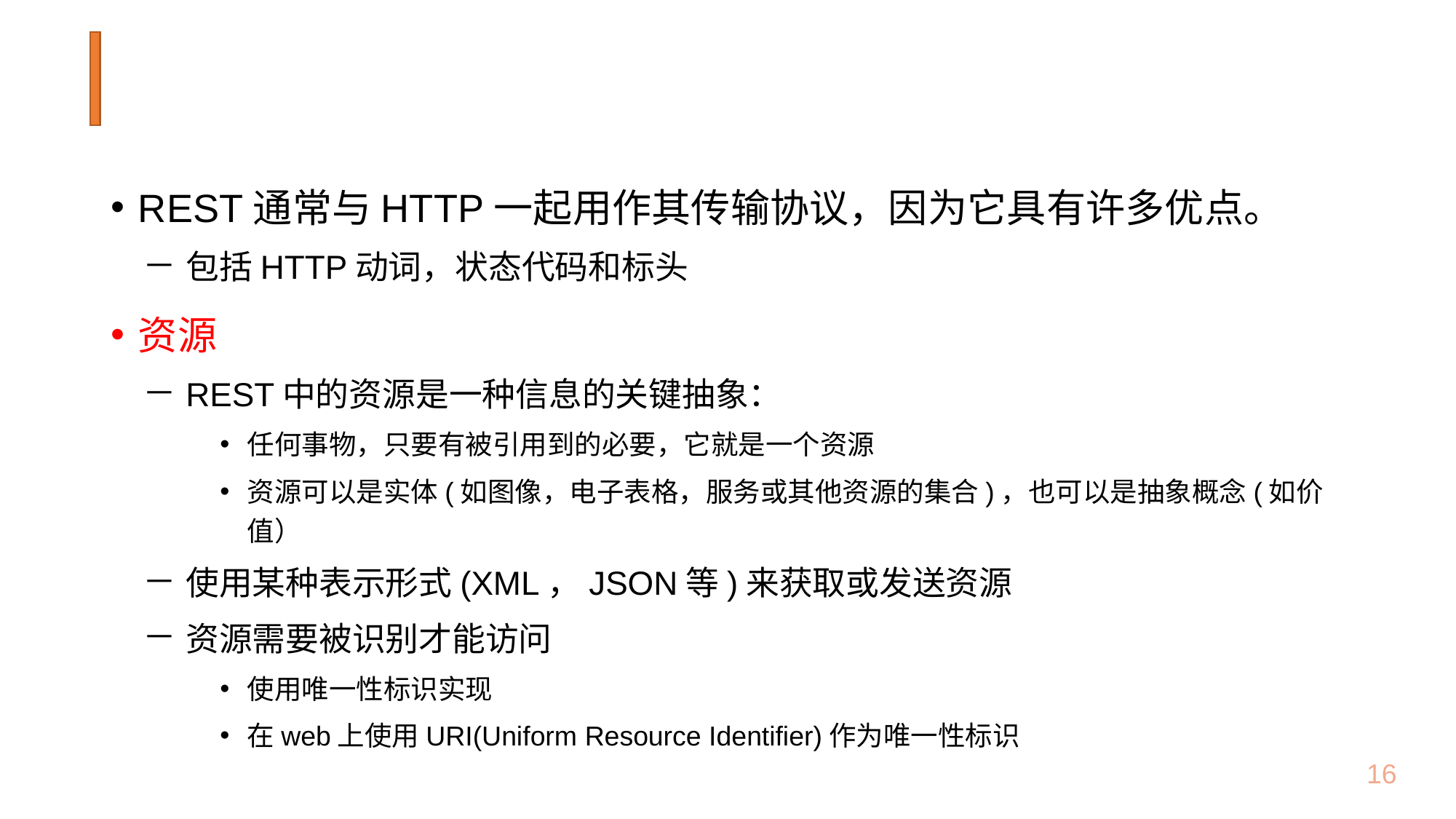

#
REST通常与HTTP一起用作其传输协议，因为它具有许多优点。
包括HTTP动词，状态代码和标头
资源
REST中的资源是一种信息的关键抽象：
任何事物，只要有被引用到的必要，它就是一个资源
资源可以是实体(如图像，电子表格，服务或其他资源的集合)，也可以是抽象概念(如价值）
使用某种表示形式(XML，JSON等)来获取或发送资源
资源需要被识别才能访问
使用唯一性标识实现
在web上使用URI(Uniform Resource Identifier)作为唯一性标识
16